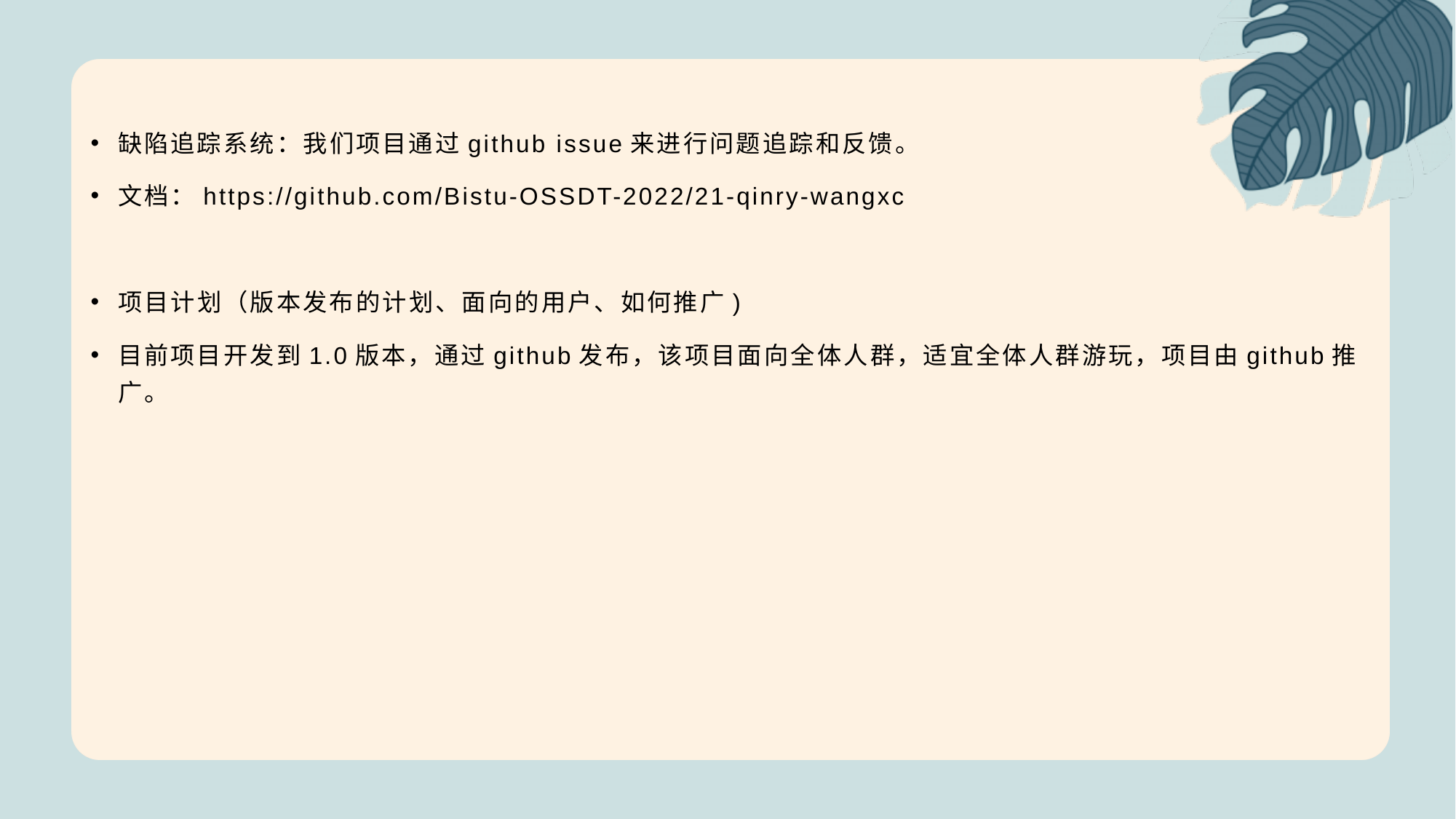

缺陷追踪系统：我们项目通过github issue来进行问题追踪和反馈。
文档：https://github.com/Bistu-OSSDT-2022/21-qinry-wangxc

项目计划（版本发布的计划、面向的用户、如何推广)
目前项目开发到1.0版本，通过github发布，该项目面向全体人群，适宜全体人群游玩，项目由github推广。